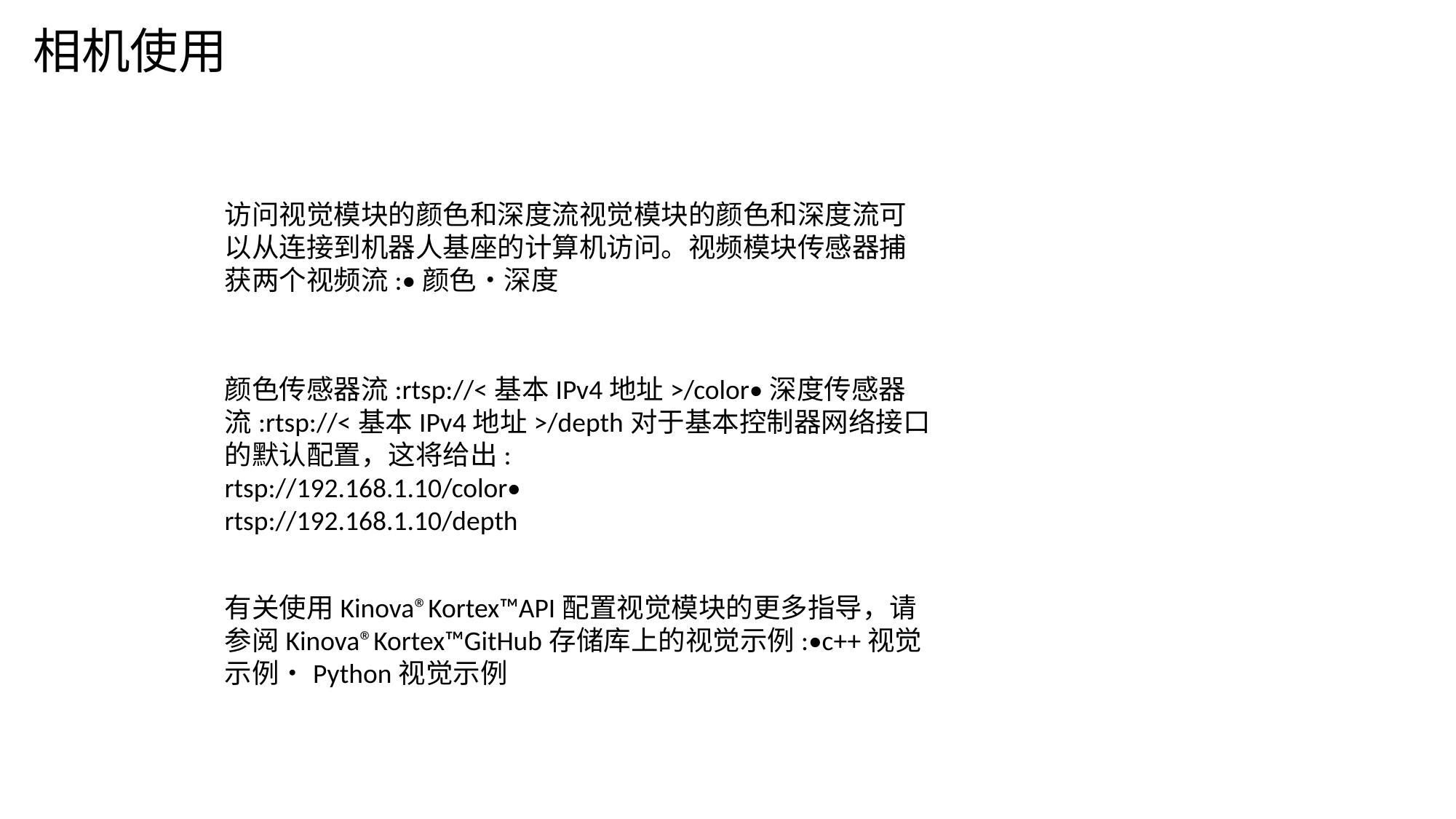

相机使用
访问视觉模块的颜色和深度流视觉模块的颜色和深度流可以从连接到机器人基座的计算机访问。视频模块传感器捕获两个视频流:•颜色•深度
颜色传感器流:rtsp://<基本IPv4地址>/color•深度传感器流:rtsp://<基本IPv4地址>/depth对于基本控制器网络接口的默认配置，这将给出:
rtsp://192.168.1.10/color•
rtsp://192.168.1.10/depth

有关使用Kinova®Kortex™API配置视觉模块的更多指导，请参阅Kinova®Kortex™GitHub存储库上的视觉示例:•c++视觉示例•Python视觉示例